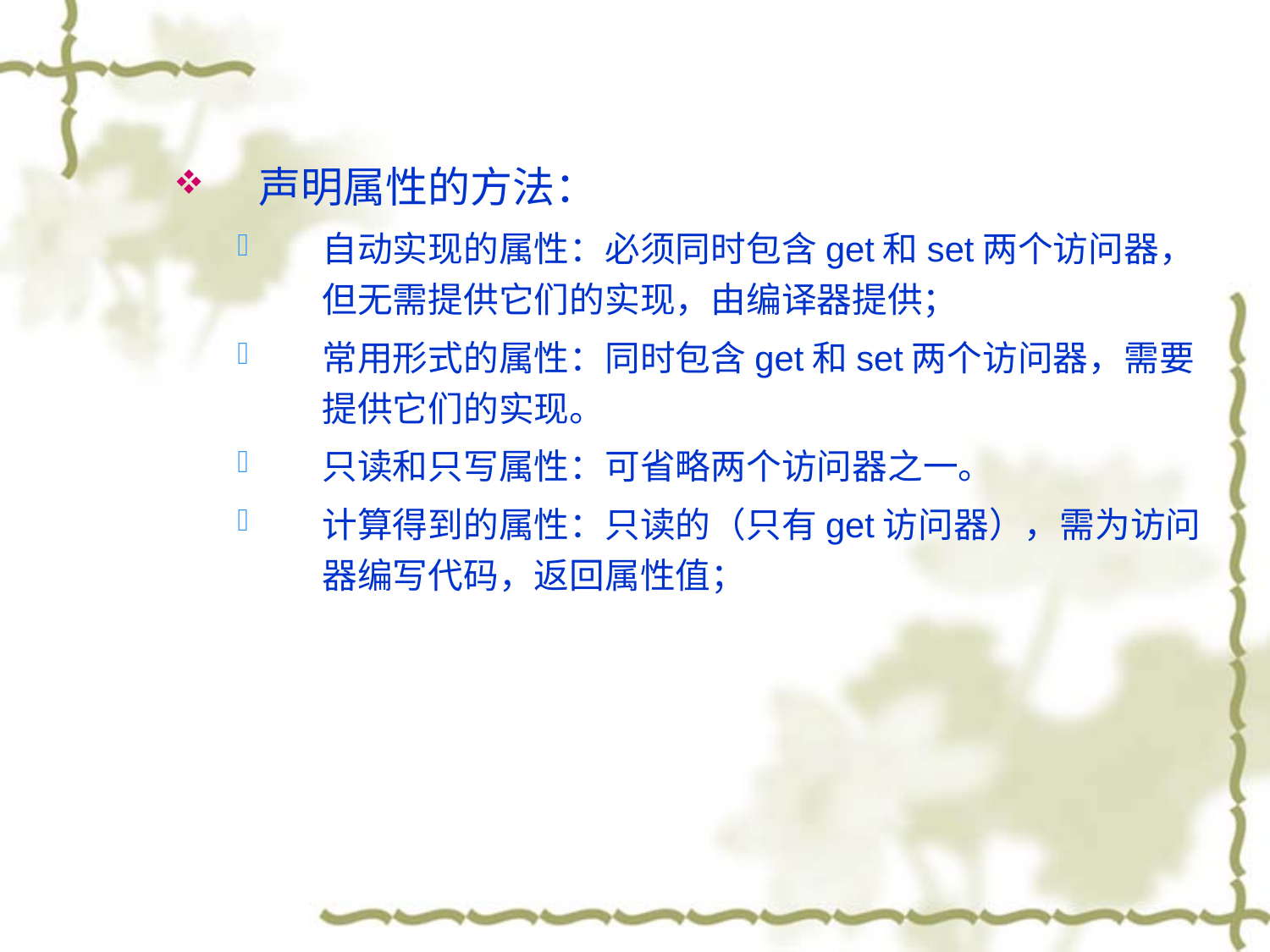

声明属性的方法：
自动实现的属性：必须同时包含get和set两个访问器，但无需提供它们的实现，由编译器提供；
常用形式的属性：同时包含get和set两个访问器，需要提供它们的实现。
只读和只写属性：可省略两个访问器之一。
计算得到的属性：只读的（只有get访问器），需为访问器编写代码，返回属性值；